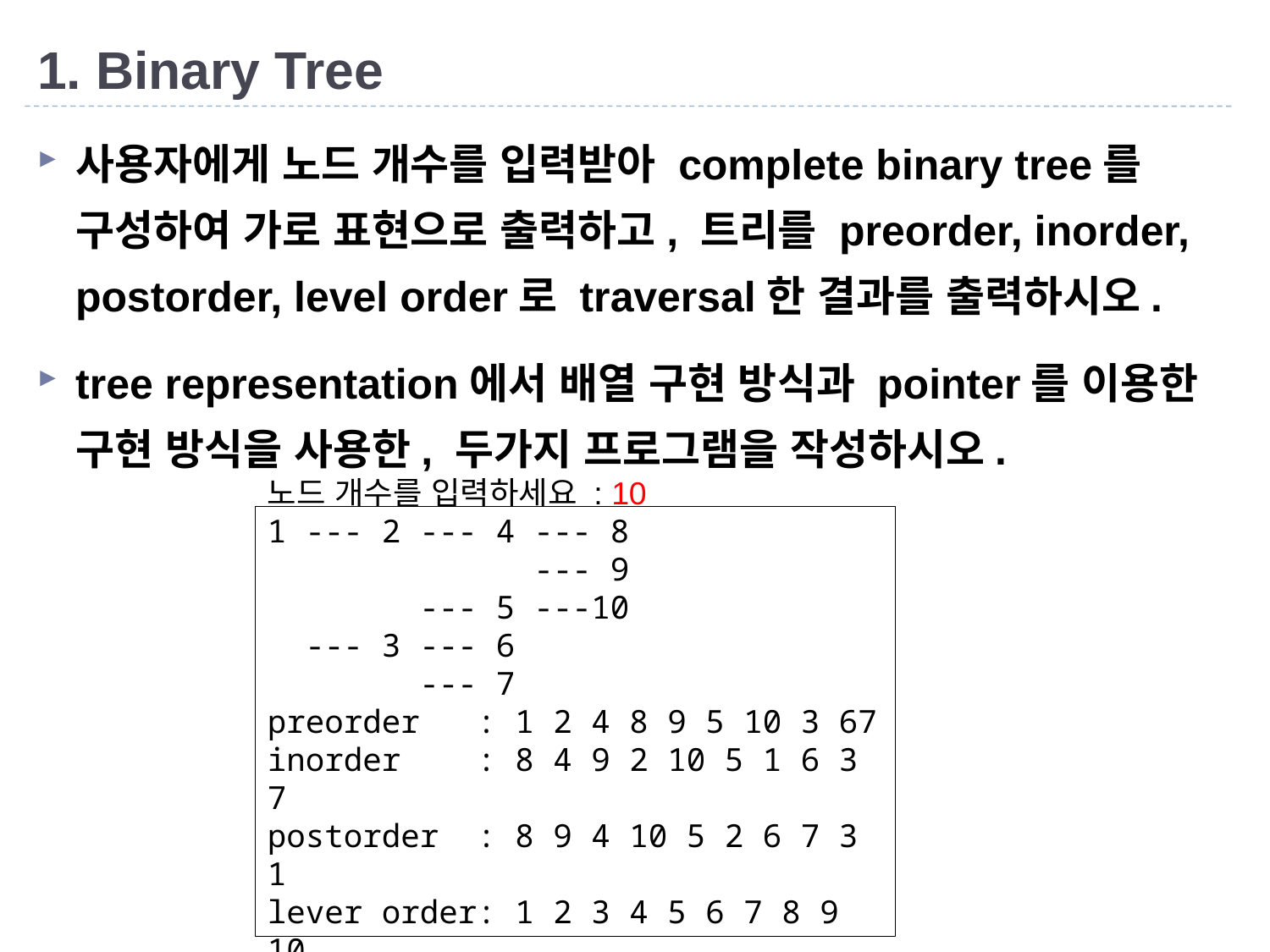

# 1. Binary Tree
사용자에게 노드 개수를 입력받아 complete binary tree를 구성하여 가로 표현으로 출력하고, 트리를 preorder, inorder, postorder, level order로 traversal한 결과를 출력하시오.
tree representation에서 배열 구현 방식과 pointer를 이용한 구현 방식을 사용한, 두가지 프로그램을 작성하시오.
노드 개수를 입력하세요 : 10
1 --- 2 --- 4 --- 8
              --- 9
        --- 5 ---10
  --- 3 --- 6
        --- 7
preorder   : 1 2 4 8 9 5 10 3 67
inorder    : 8 4 9 2 10 5 1 6 3 7
postorder  : 8 9 4 10 5 2 6 7 3 1
lever order: 1 2 3 4 5 6 7 8 9 10